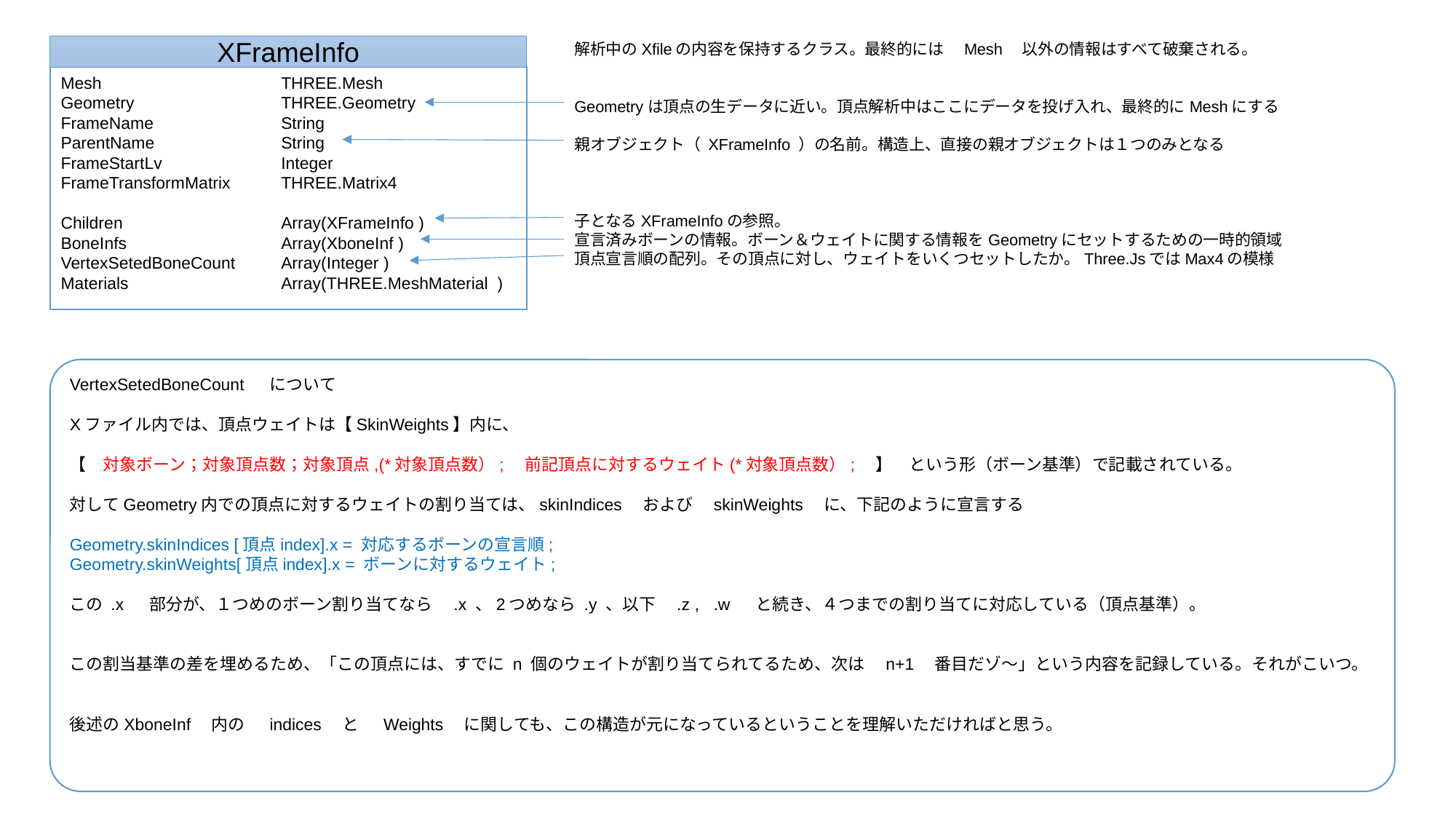

解析中のXfileの内容を保持するクラス。最終的には　Mesh　以外の情報はすべて破棄される。

Geometryは頂点の生データに近い。頂点解析中はここにデータを投げ入れ、最終的にMeshにする

親オブジェクト（ XFrameInfo ）の名前。構造上、直接の親オブジェクトは１つのみとなる

子となるXFrameInfoの参照。
宣言済みボーンの情報。ボーン＆ウェイトに関する情報をGeometryにセットするための一時的領域
頂点宣言順の配列。その頂点に対し、ウェイトをいくつセットしたか。Three.JsではMax4の模様
XFrameInfo
Mesh
Geometry
FrameName
ParentName
FrameStartLv
FrameTransformMatrix

Children
BoneInfs
VertexSetedBoneCount
Materials
THREE.Mesh
THREE.Geometry
String
String
Integer
THREE.Matrix4

Array(XFrameInfo )
Array(XboneInf )
Array(Integer )
Array(THREE.MeshMaterial  )
VertexSetedBoneCount 　について

Xファイル内では、頂点ウェイトは【SkinWeights】内に、

【　対象ボーン；対象頂点数；対象頂点,(*対象頂点数）;　前記頂点に対するウェイト(*対象頂点数）;　】　という形（ボーン基準）で記載されている。

対してGeometry内での頂点に対するウェイトの割り当ては、skinIndices　および　skinWeights　に、下記のように宣言する

Geometry.skinIndices [頂点index].x = 対応するボーンの宣言順;
Geometry.skinWeights[頂点index].x = ボーンに対するウェイト;

この .x 　部分が、１つめのボーン割り当てなら　.x 、2つめなら .y 、以下　.z ,   .w 　と続き、４つまでの割り当てに対応している（頂点基準）。

この割当基準の差を埋めるため、「この頂点には、すでに n 個のウェイトが割り当てられてるため、次は　n+1　番目だゾ～」という内容を記録している。それがこいつ。

後述のXboneInf　内の　 indices　と　 Weights　に関しても、この構造が元になっているということを理解いただければと思う。